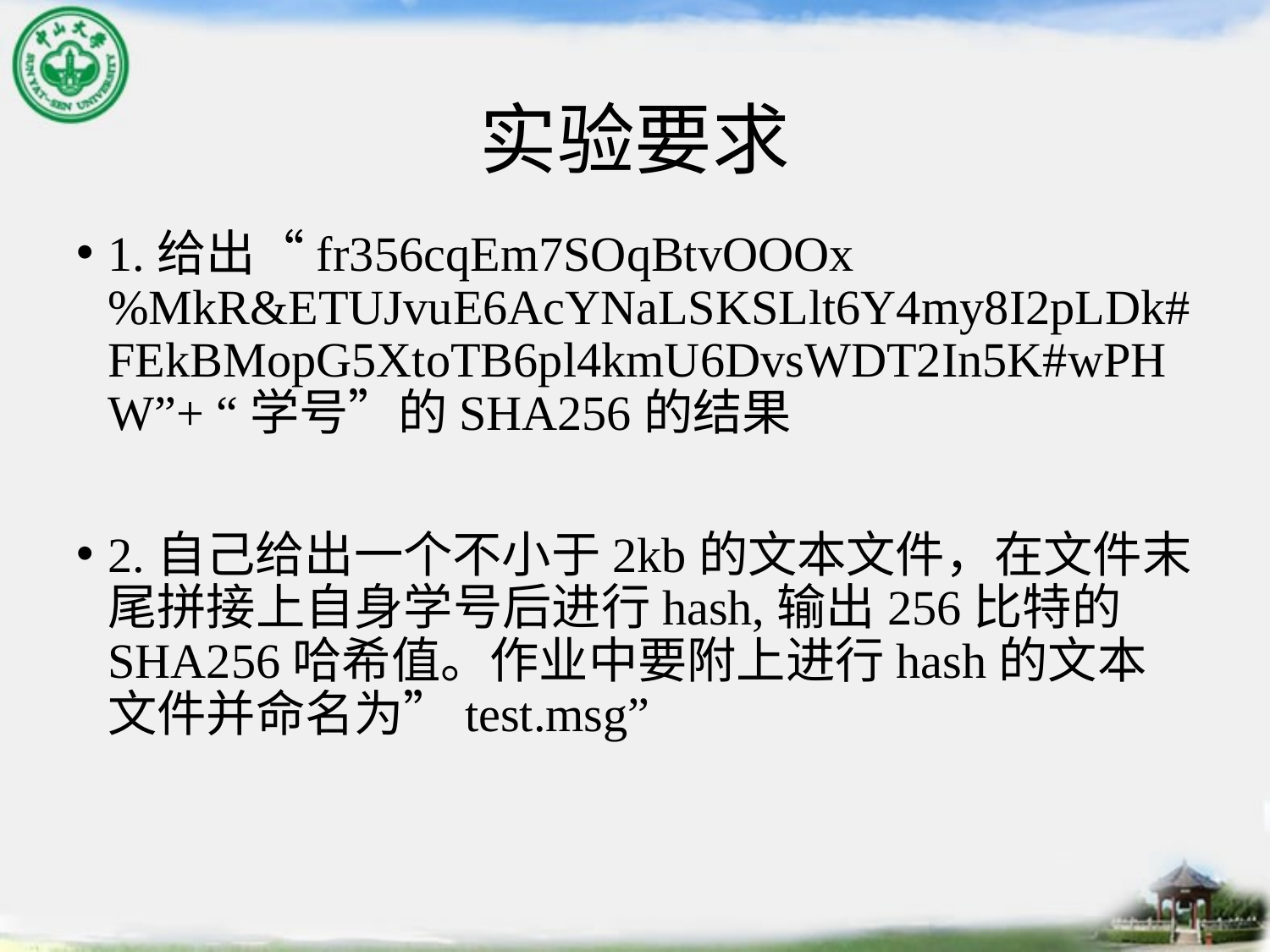

# 实验要求
1.给出“fr356cqEm7SOqBtvOOOx%MkR&ETUJvuE6AcYNaLSKSLlt6Y4my8I2pLDk#FEkBMopG5XtoTB6pl4kmU6DvsWDT2In5K#wPHW”+ “学号”的SHA256的结果

2.自己给出一个不小于2kb的文本文件，在文件末尾拼接上自身学号后进行hash,输出256比特的SHA256哈希值。作业中要附上进行hash的文本文件并命名为”test.msg”